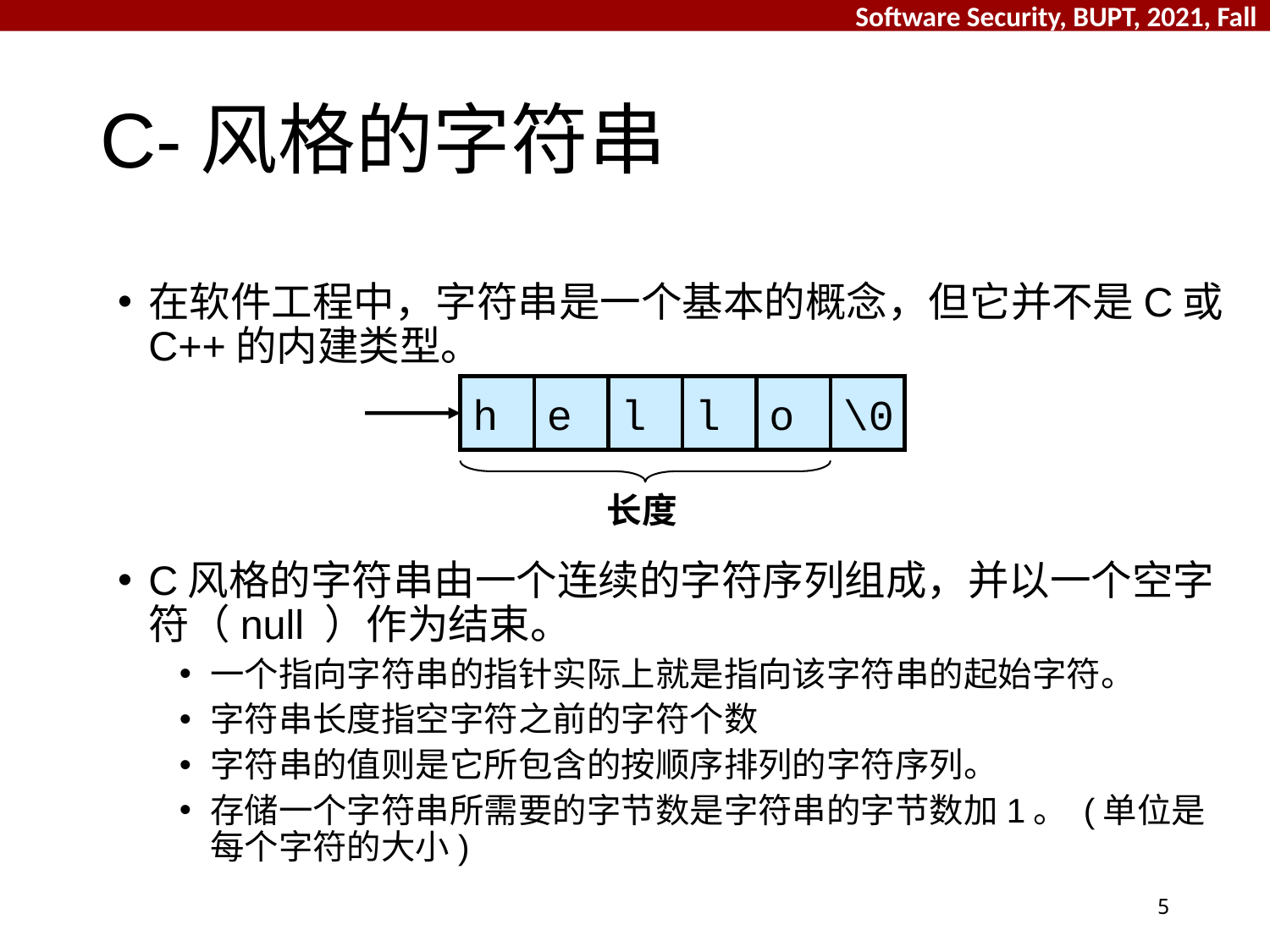

# C-风格的字符串
在软件工程中，字符串是一个基本的概念，但它并不是C或C++的内建类型。

C风格的字符串由一个连续的字符序列组成，并以一个空字符（null ）作为结束。
一个指向字符串的指针实际上就是指向该字符串的起始字符。
字符串长度指空字符之前的字符个数
字符串的值则是它所包含的按顺序排列的字符序列。
存储一个字符串所需要的字节数是字符串的字节数加1。 (单位是每个字符的大小)

h
e
l
l
o
\0

长度
5